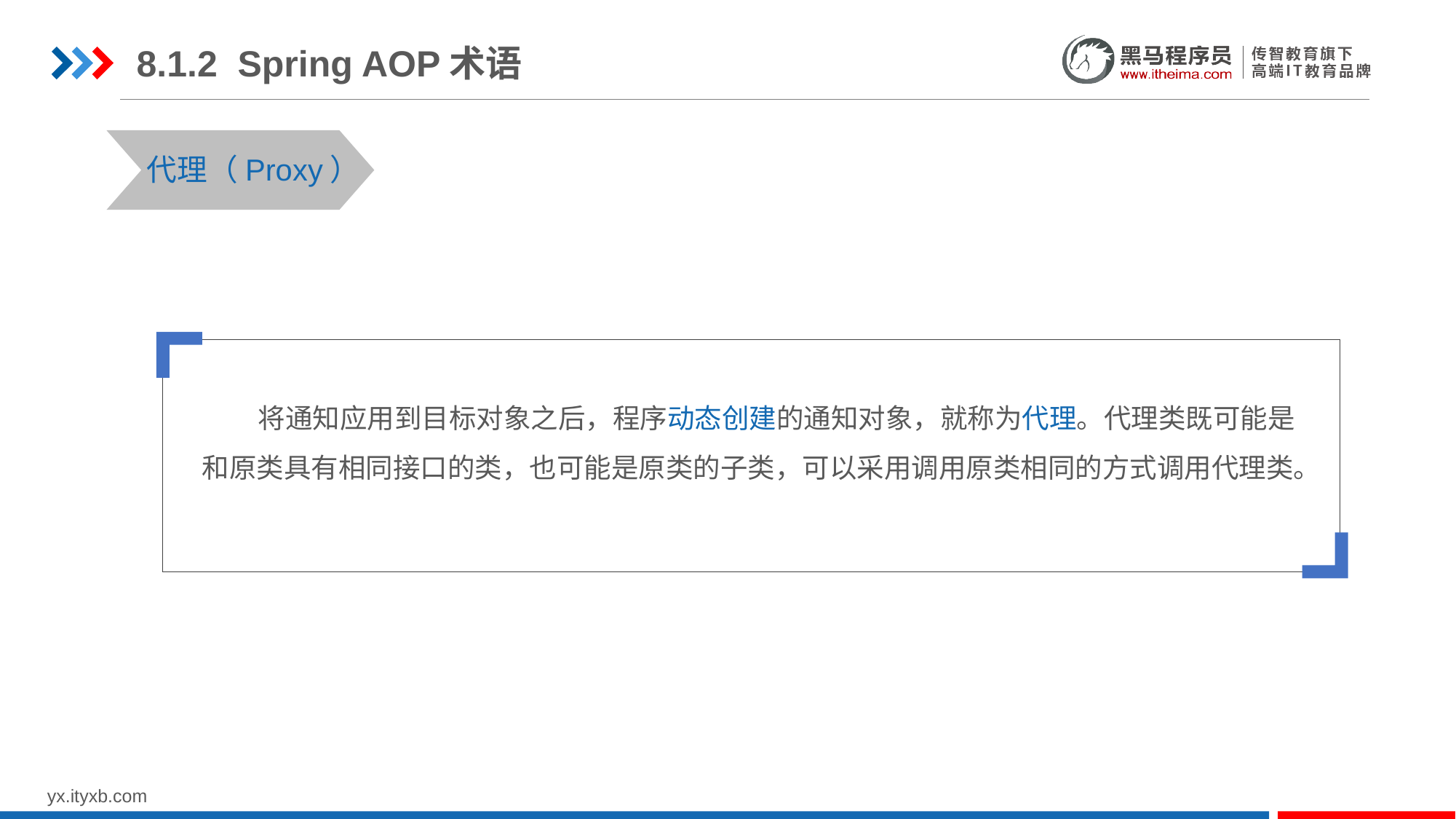

8.1.2  Spring AOP术语

代理（Proxy）

        将通知应用到目标对象之后，程序动态创建的通知对象，就称为代理。代理类既可能是和原类具有相同接口的类，也可能是原类的子类，可以采用调用原类相同的方式调用代理类。